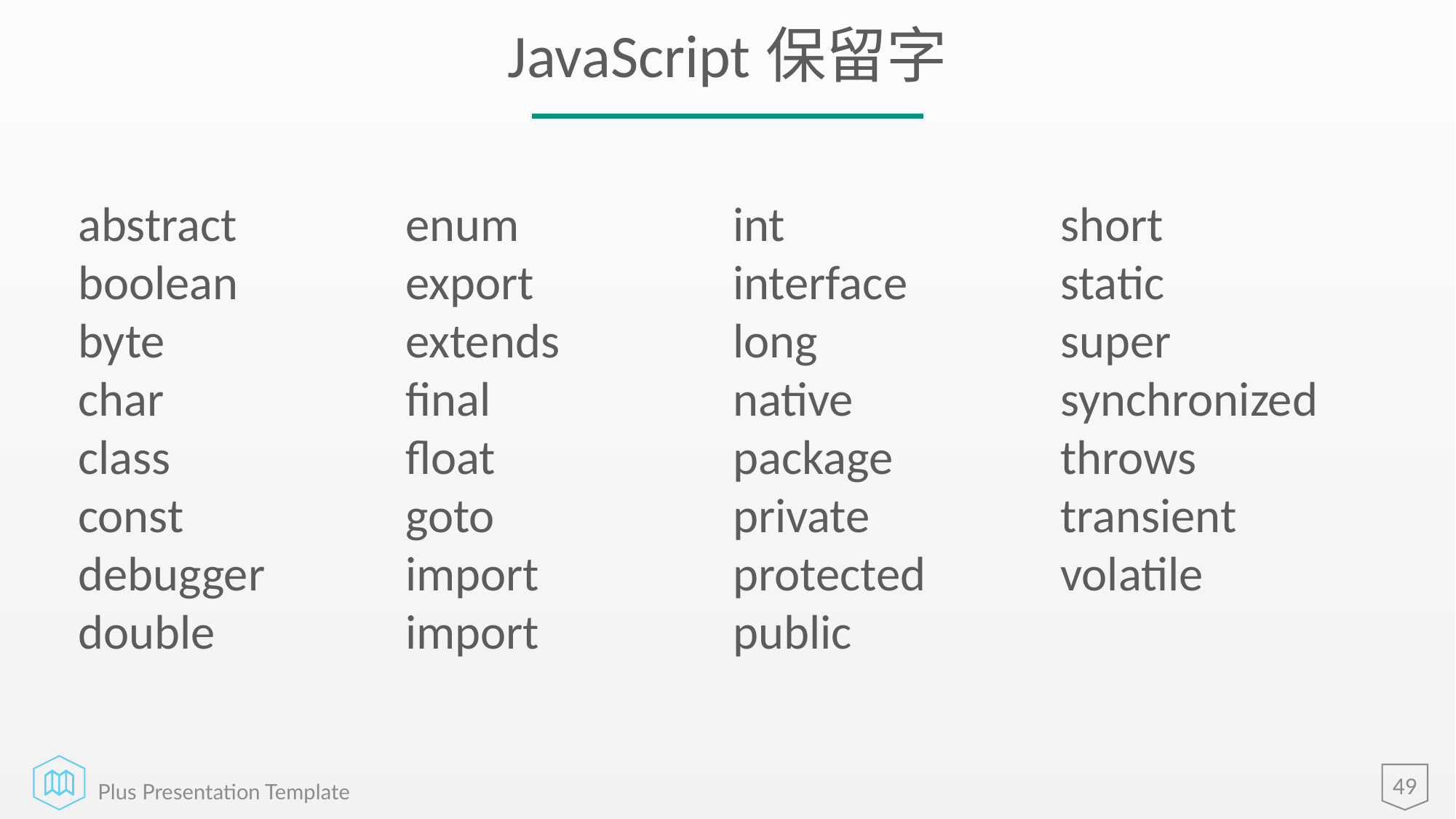

# JavaScript保留字
abstract		enum		int			short
boolean		export		interface		static
byte			extends		long			super
char			final			native		synchronized
class			float			package		throws
const			goto			private		transient
debugger		import		protected		volatile
double		import		public
49